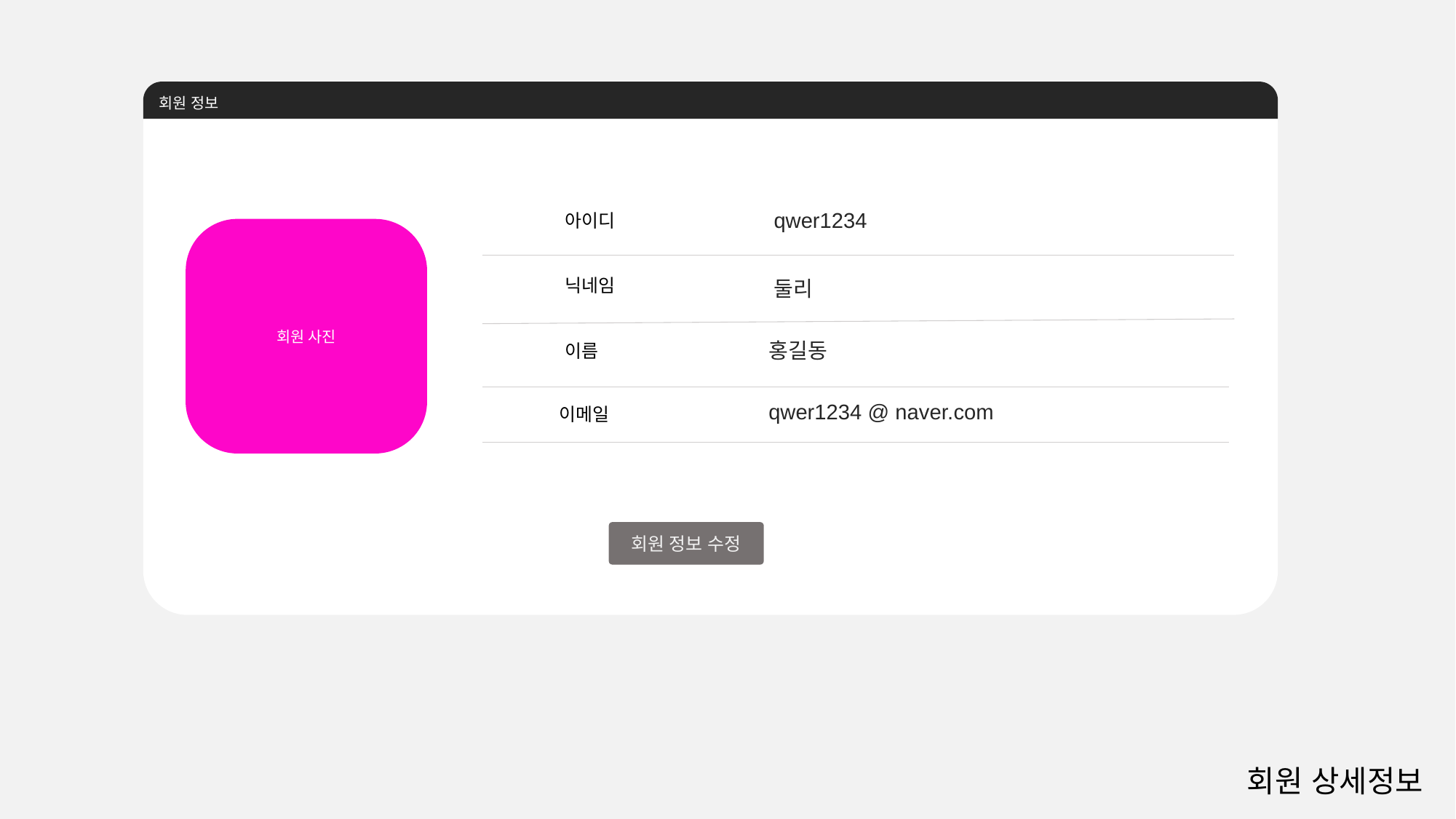

회원 정보
qwer1234
아이디
회원 사진
둘리
닉네임
홍길동
이름
qwer1234 @ naver.com
이메일
회원 정보 수정
회원 상세정보